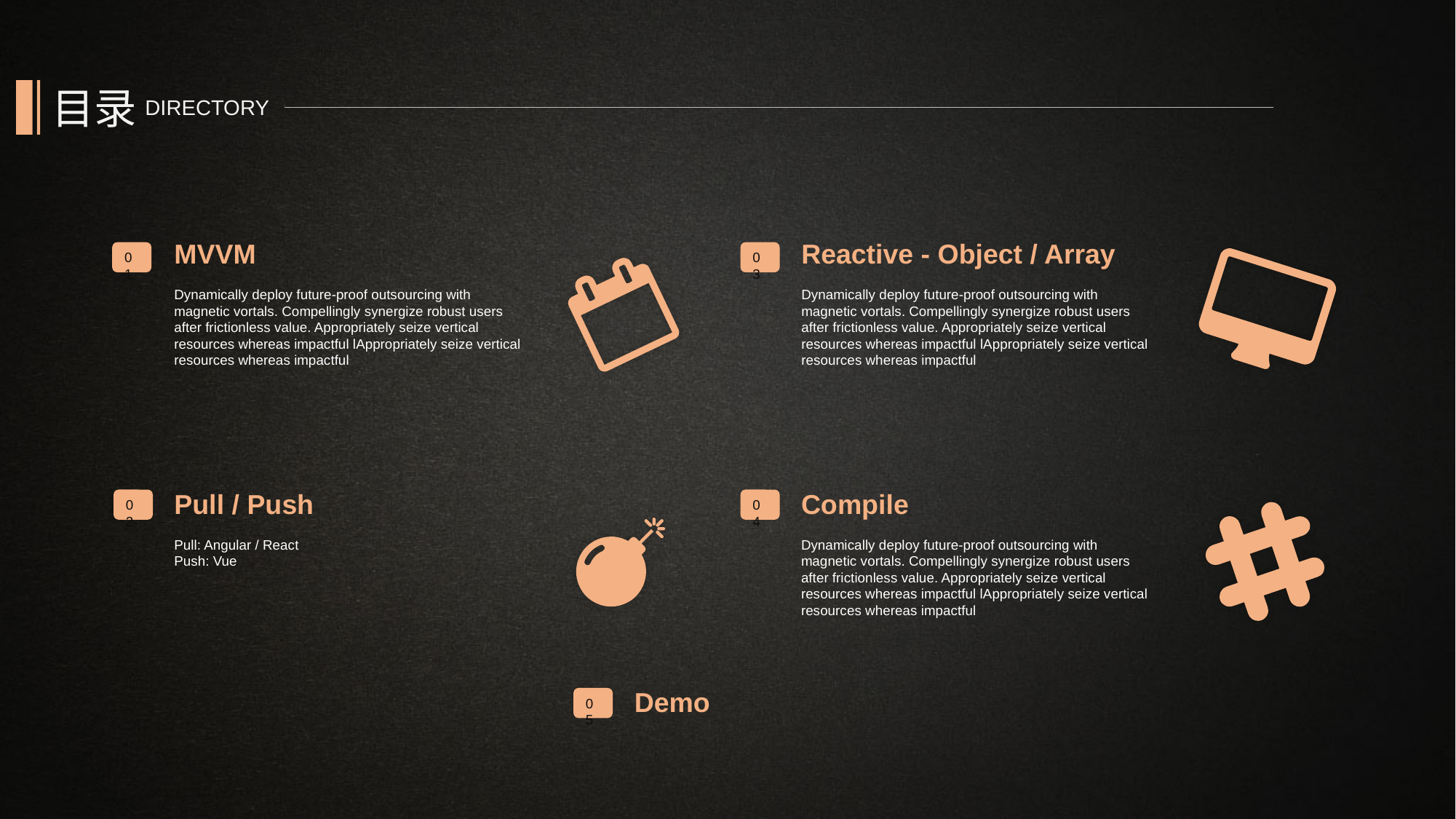

目录
DIRECTORY

MVVM

Dynamically deploy future-proof outsourcing with magnetic vortals. Compellingly synergize robust users after frictionless value. Appropriately seize vertical resources whereas impactful lAppropriately seize vertical resources whereas impactful
Reactive - Object / Array

Dynamically deploy future-proof outsourcing with magnetic vortals. Compellingly synergize robust users after frictionless value. Appropriately seize vertical resources whereas impactful lAppropriately seize vertical resources whereas impactful
03
01

Pull / Push

Pull: Angular / React
Push: Vue
Compile

Dynamically deploy future-proof outsourcing with magnetic vortals. Compellingly synergize robust users after frictionless value. Appropriately seize vertical resources whereas impactful lAppropriately seize vertical resources whereas impactful
02
04

Demo
05